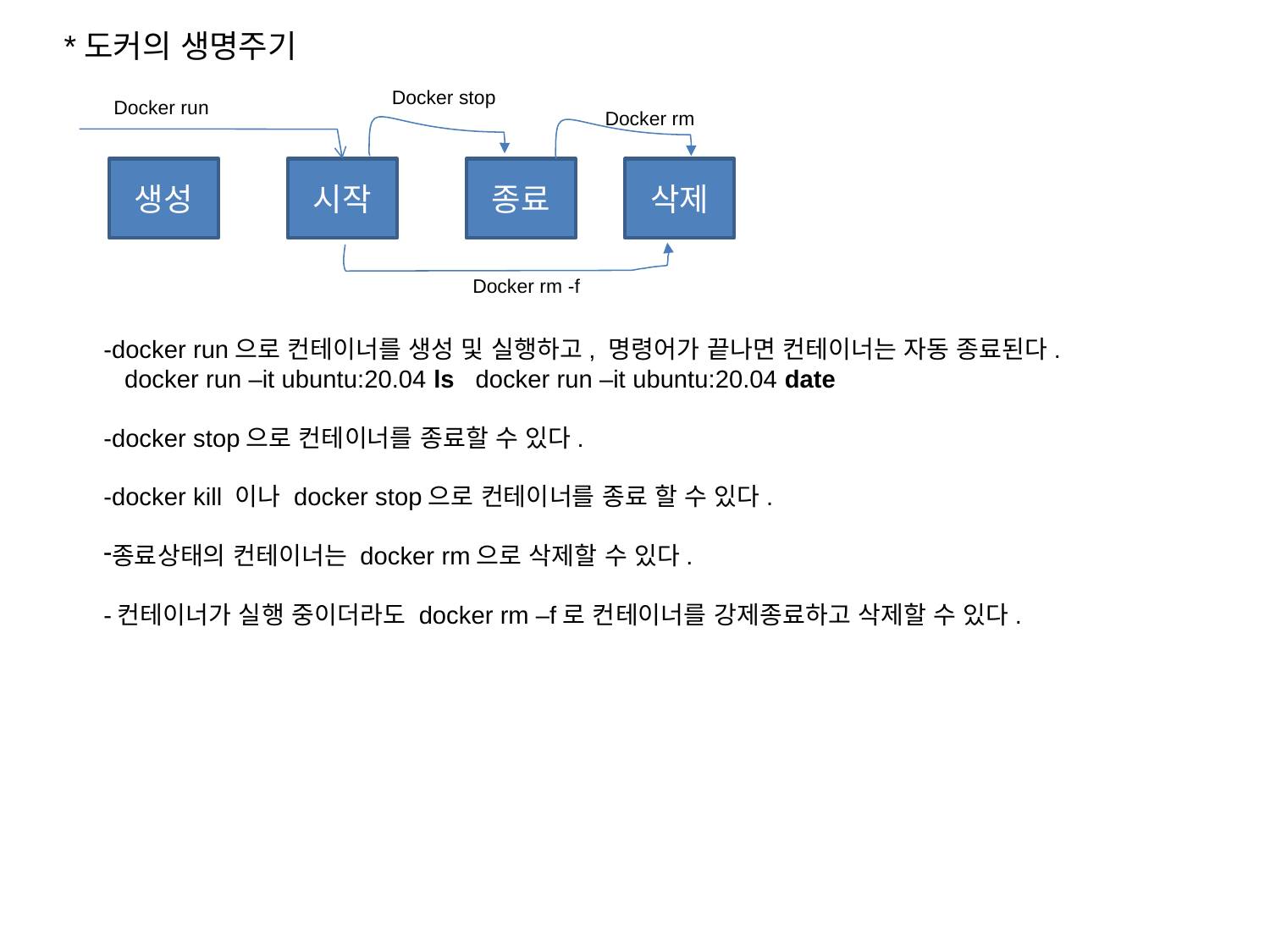

*도커의 생명주기
Docker stop

Docker run

Docker rm
생성
시작
종료
삭제

Docker rm -f
-docker run으로 컨테이너를 생성 및 실행하고, 명령어가 끝나면 컨테이너는 자동 종료된다.
   docker run –it ubuntu:20.04 ls   docker run –it ubuntu:20.04 date

-docker stop으로 컨테이너를 종료할 수 있다.

-docker kill 이나 docker stop으로 컨테이너를 종료 할 수 있다.

종료상태의 컨테이너는 docker rm으로 삭제할 수 있다.

-컨테이너가 실행 중이더라도 docker rm –f로 컨테이너를 강제종료하고 삭제할 수 있다.